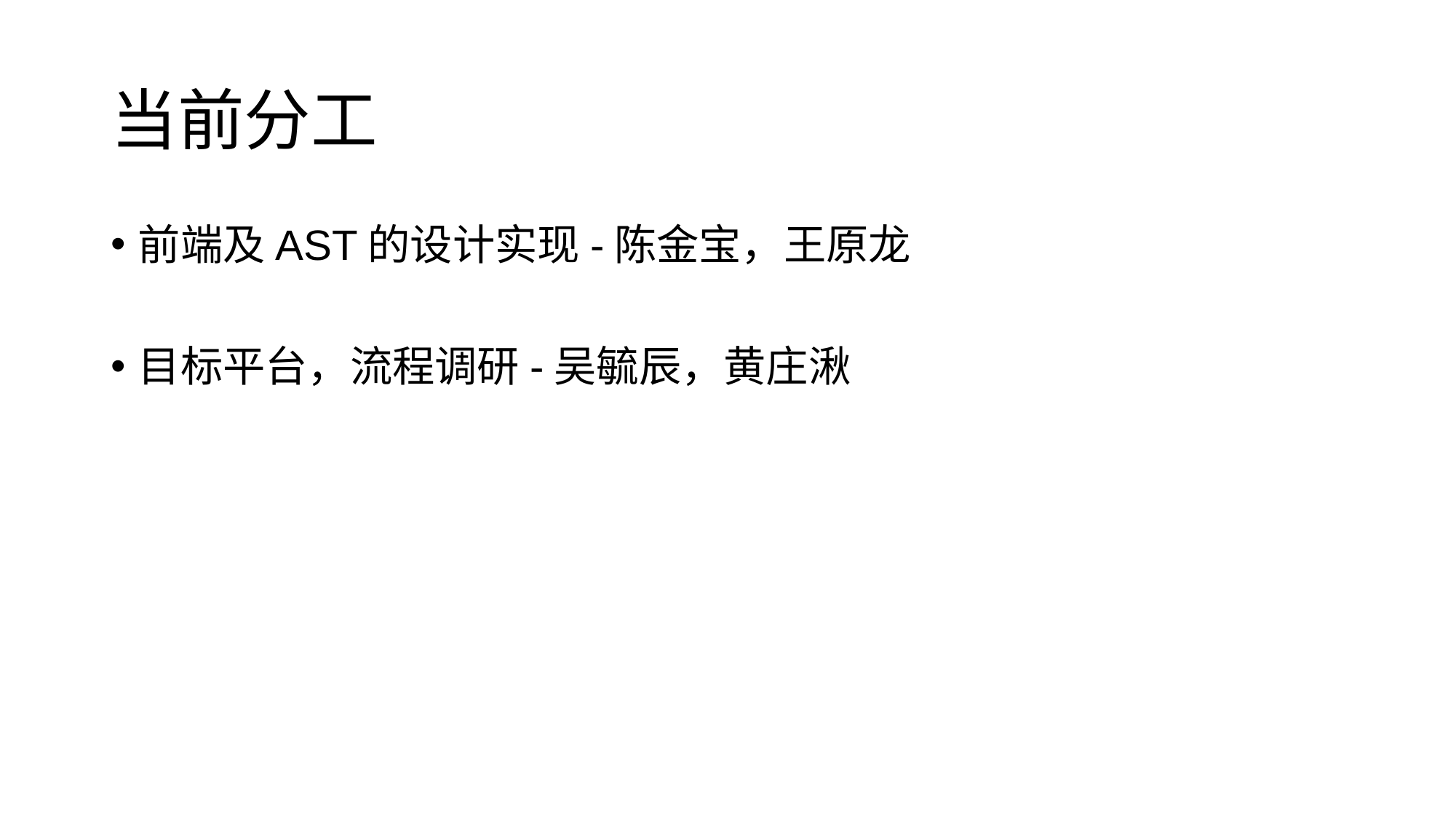

# 当前分工
前端及AST的设计实现-陈金宝，王原龙

目标平台，流程调研-吴毓辰，黄庄湫